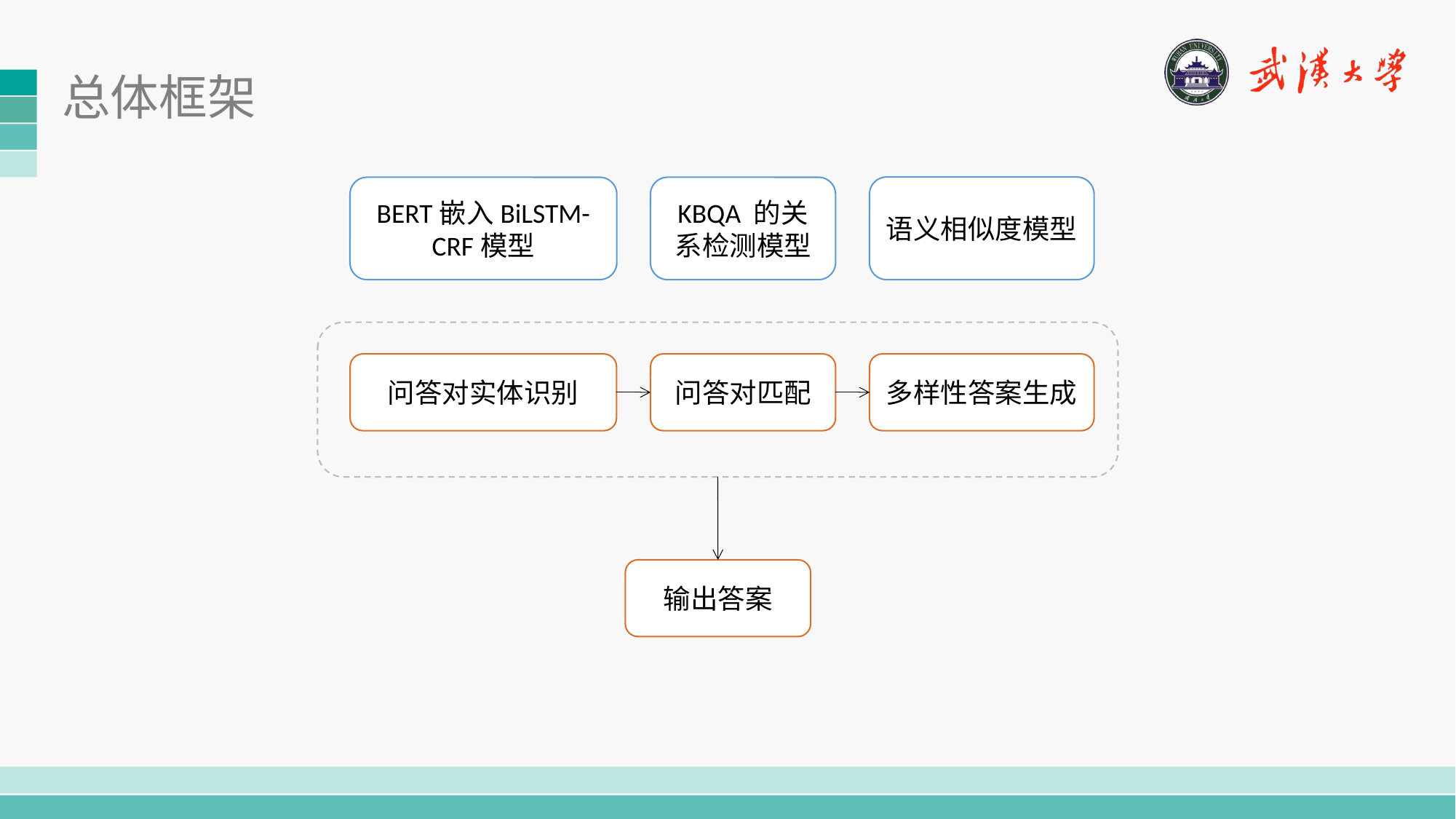

# 总体框架
语义相似度模型
BERT嵌入BiLSTM-CRF模型
KBQA 的关系检测模型

问答对实体识别
问答对匹配
多样性答案生成
输出答案
8